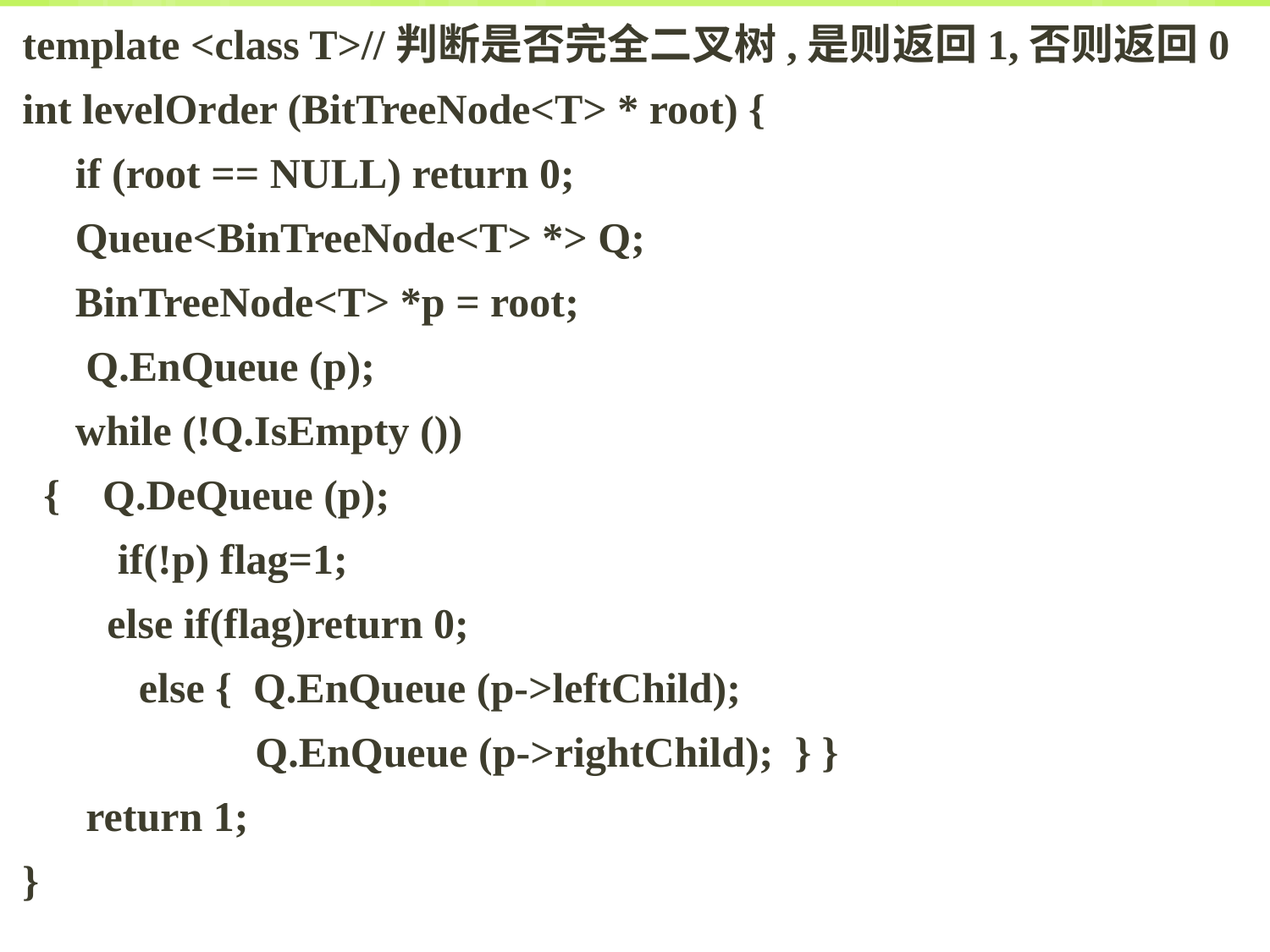

template <class T>//判断是否完全二叉树,是则返回1,否则返回0
int levelOrder (BitTreeNode<T> * root) {
     if (root == NULL) return 0;
     Queue<BinTreeNode<T> *> Q;
     BinTreeNode<T> *p = root;
      Q.EnQueue (p);
     while (!Q.IsEmpty ())
  {    Q.DeQueue (p);
         if(!p) flag=1;
        else if(flag)return 0;
           else {  Q.EnQueue (p->leftChild);
                      Q.EnQueue (p->rightChild);  } }
      return 1;
}